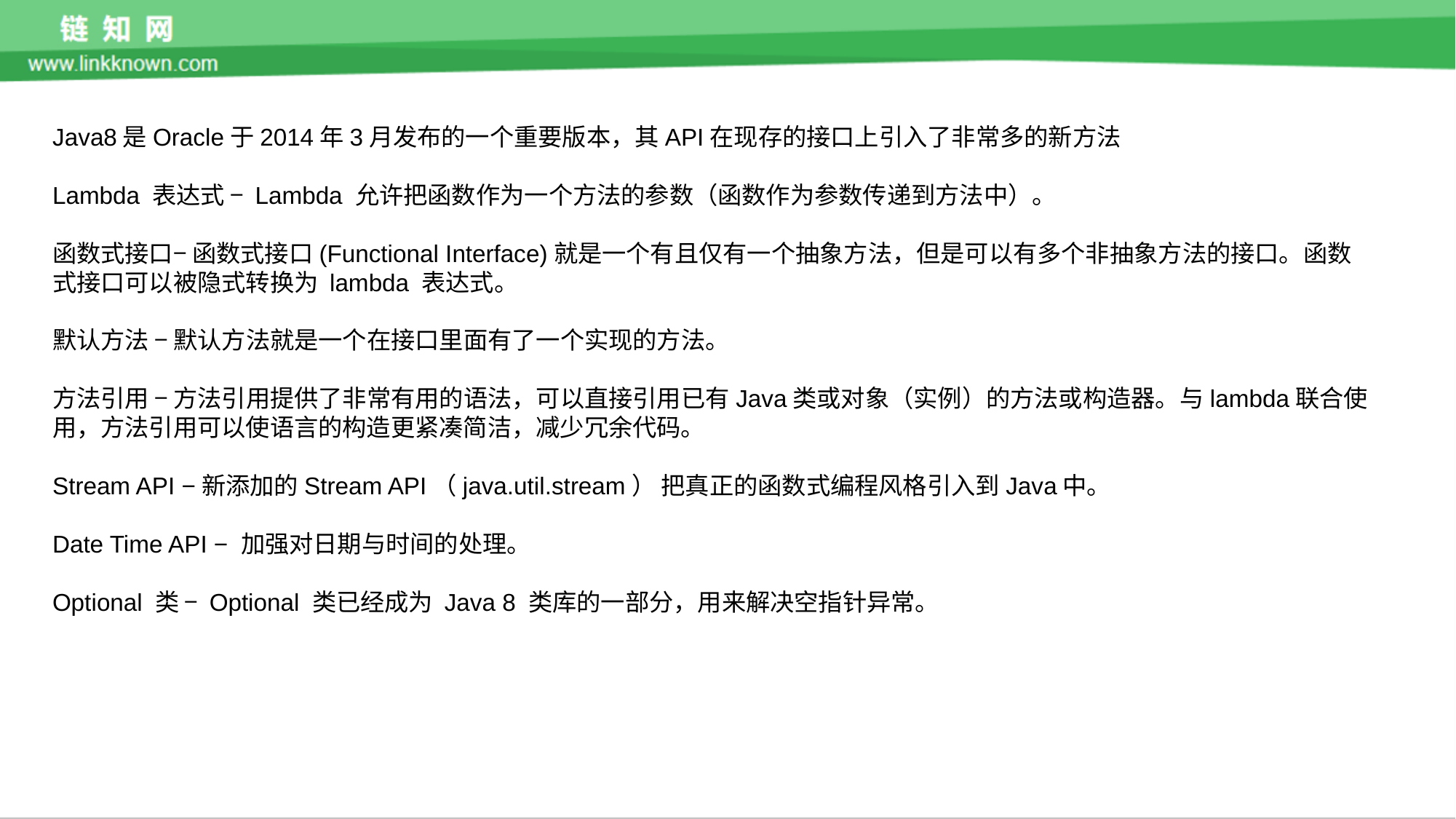

Java8是Oracle于2014年3月发布的一个重要版本，其API在现存的接口上引入了非常多的新方法

Lambda 表达式 − Lambda 允许把函数作为一个方法的参数（函数作为参数传递到方法中）。

函数式接口− 函数式接口(Functional Interface)就是一个有且仅有一个抽象方法，但是可以有多个非抽象方法的接口。函数式接口可以被隐式转换为 lambda 表达式。

默认方法 − 默认方法就是一个在接口里面有了一个实现的方法。

方法引用 − 方法引用提供了非常有用的语法，可以直接引用已有Java类或对象（实例）的方法或构造器。与lambda联合使用，方法引用可以使语言的构造更紧凑简洁，减少冗余代码。

Stream API −新添加的Stream API（java.util.stream） 把真正的函数式编程风格引入到Java中。

Date Time API − 加强对日期与时间的处理。

Optional 类 − Optional 类已经成为 Java 8 类库的一部分，用来解决空指针异常。